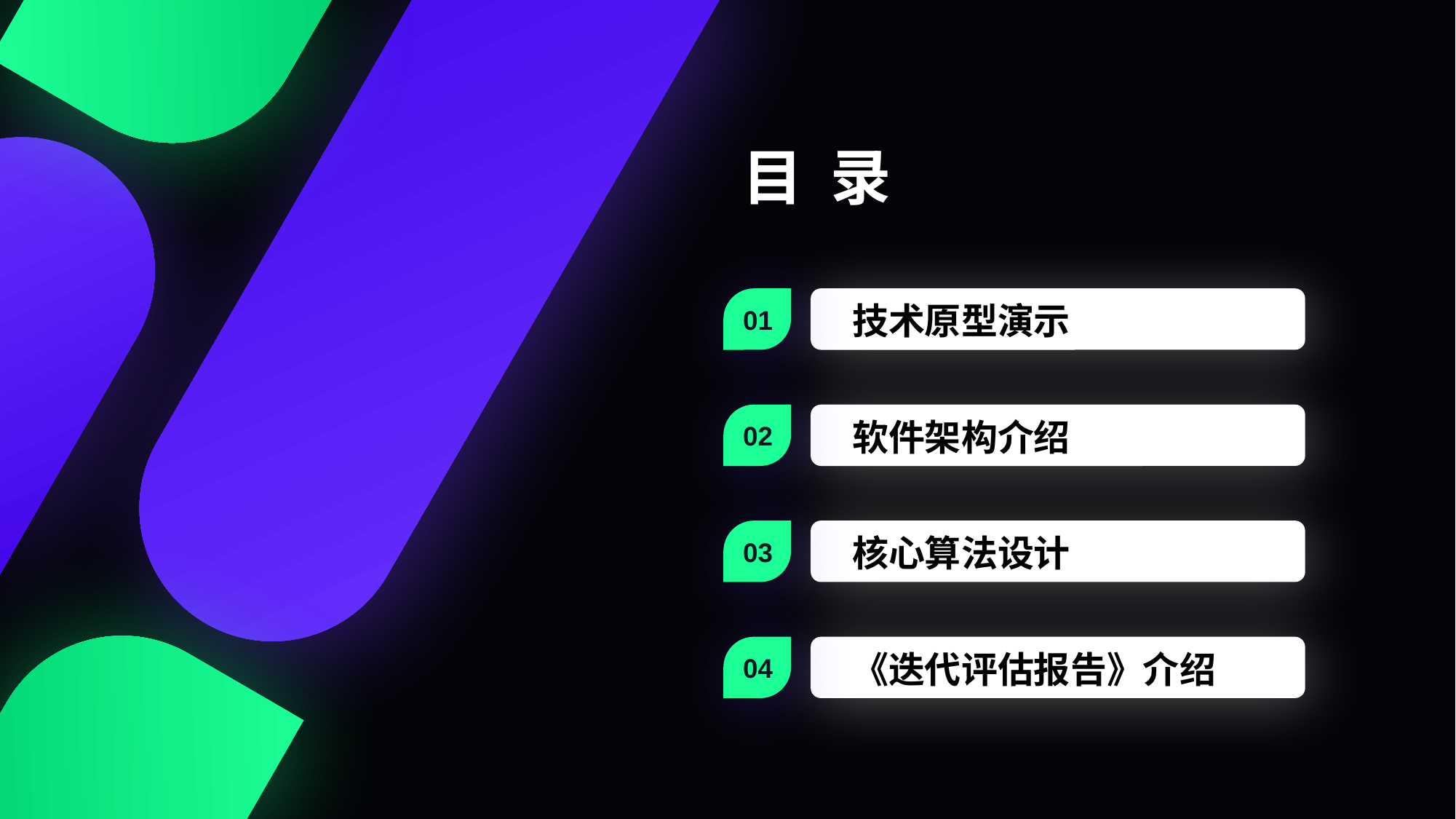

目  录

01

技术原型演示
02

软件架构介绍
03

核心算法设计

04

《迭代评估报告》介绍